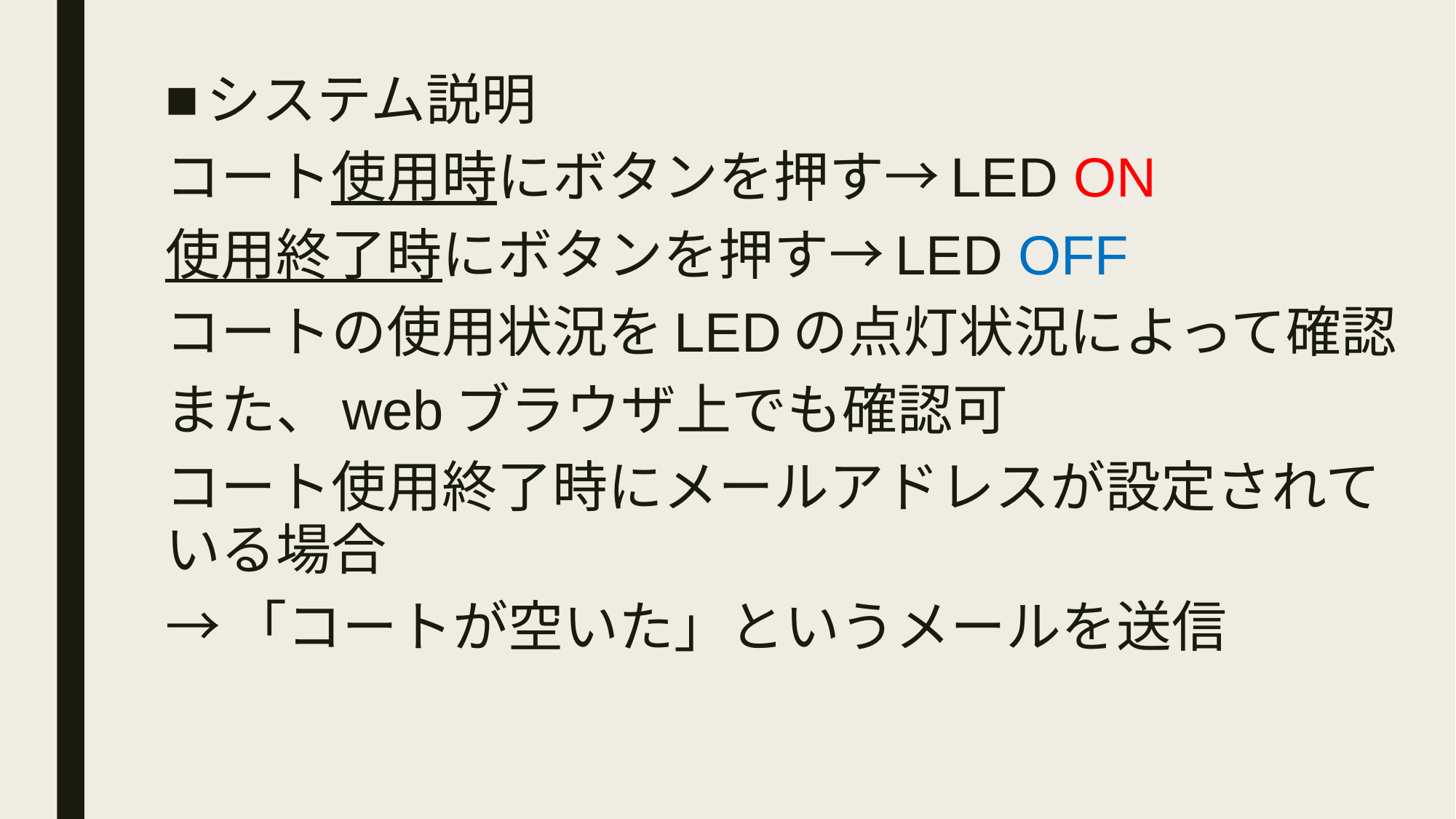

システム説明
コート使用時にボタンを押す→LED ON
使用終了時にボタンを押す→LED OFF
コートの使用状況をLEDの点灯状況によって確認
また、webブラウザ上でも確認可
コート使用終了時にメールアドレスが設定されている場合
→「コートが空いた」というメールを送信